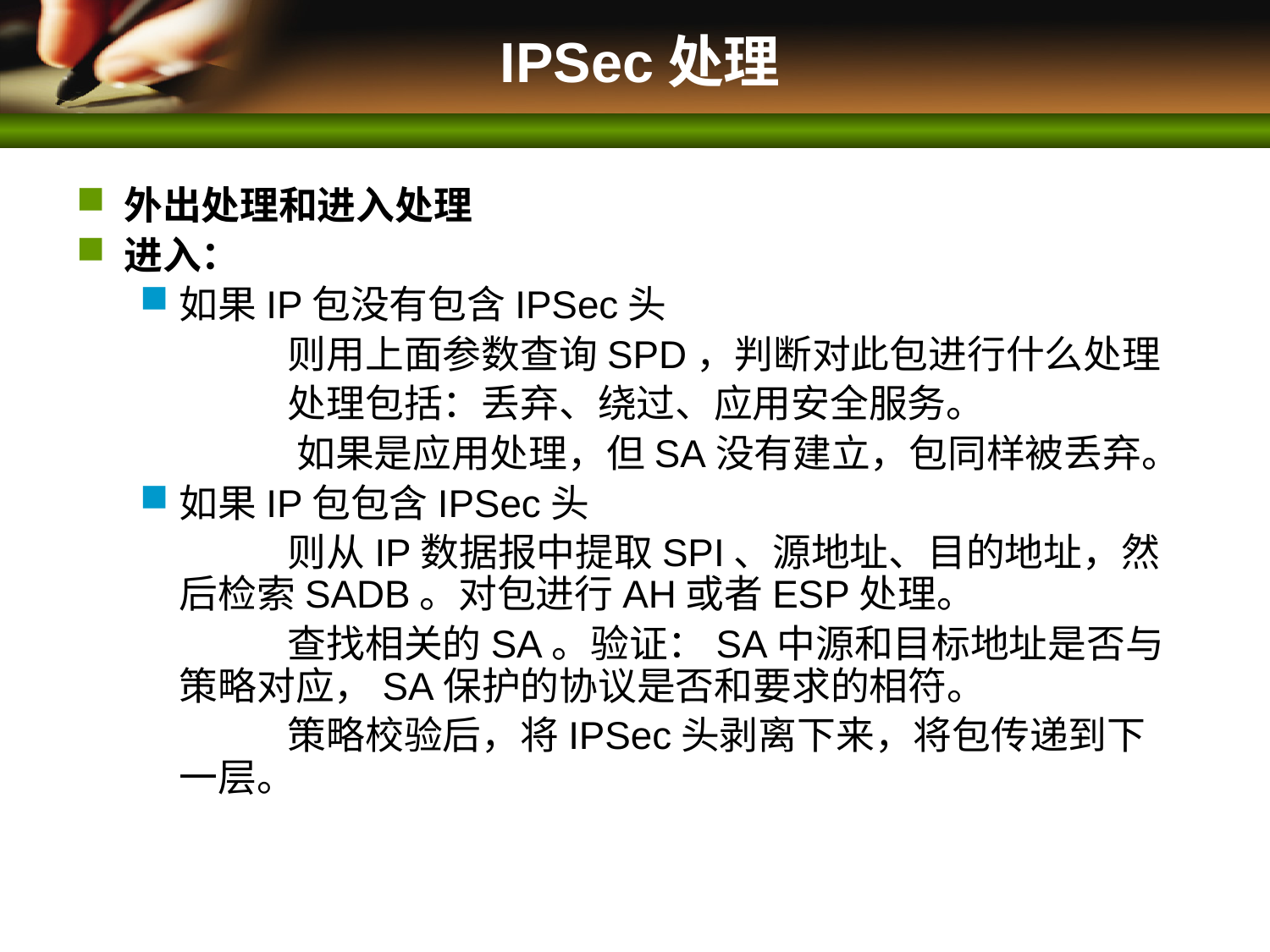

# IPSec处理
外出处理和进入处理
进入：
如果IP包没有包含IPSec头
                则用上面参数查询SPD，判断对此包进行什么处理
                处理包括：丢弃、绕过、应用安全服务。
                 如果是应用处理，但SA没有建立，包同样被丢弃。
如果IP包包含IPSec头
                则从IP数据报中提取SPI、源地址、目的地址，然后检索SADB。对包进行AH或者ESP处理。
                查找相关的SA。验证：SA中源和目标地址是否与策略对应，SA保护的协议是否和要求的相符。
                策略校验后，将IPSec头剥离下来，将包传递到下一层。